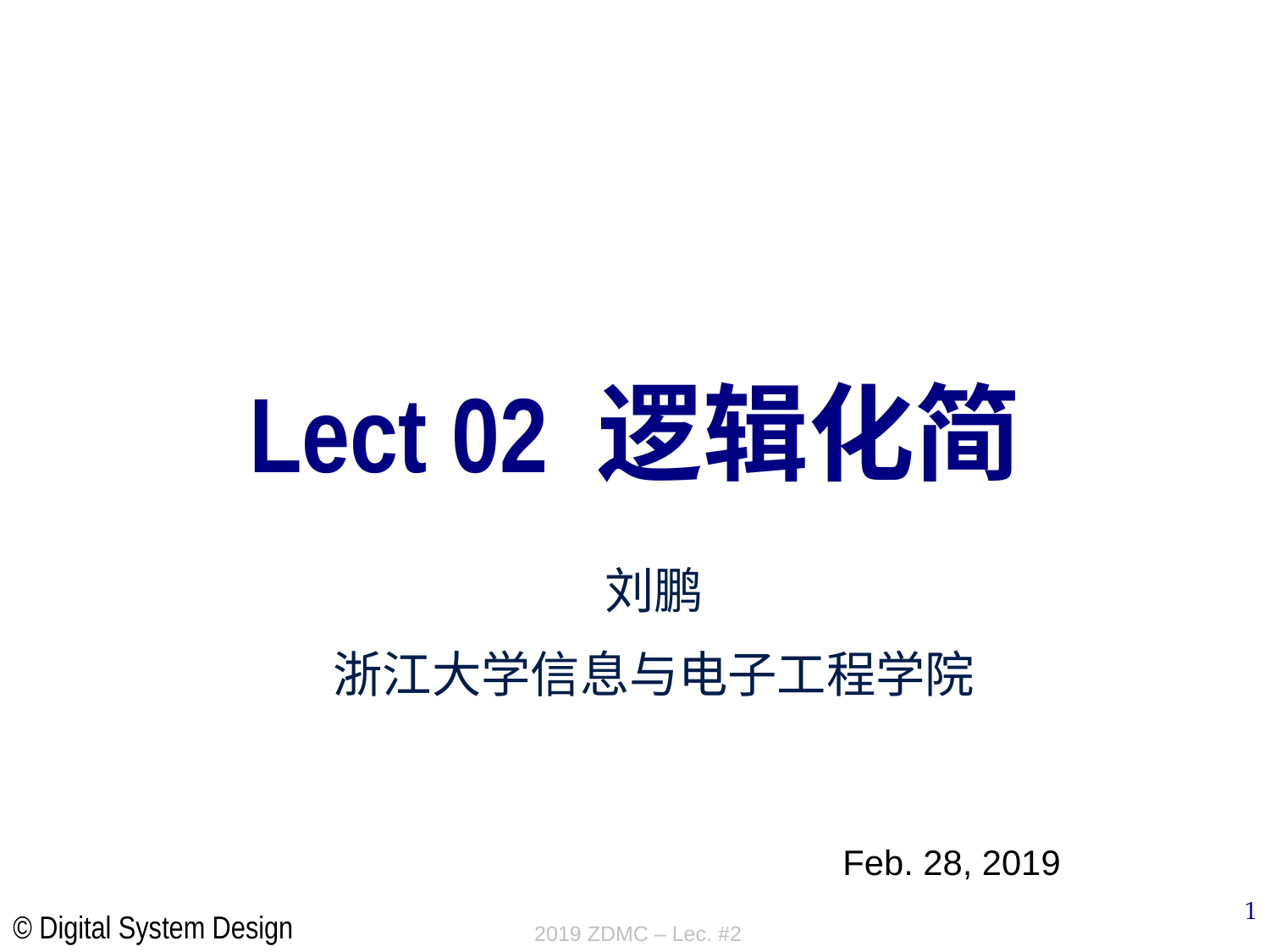

# Lect 02 逻辑化简
刘鹏
浙江大学信息与电子工程学院
Feb. 28, 2019
2019 ZDMC – Lec. #2
1